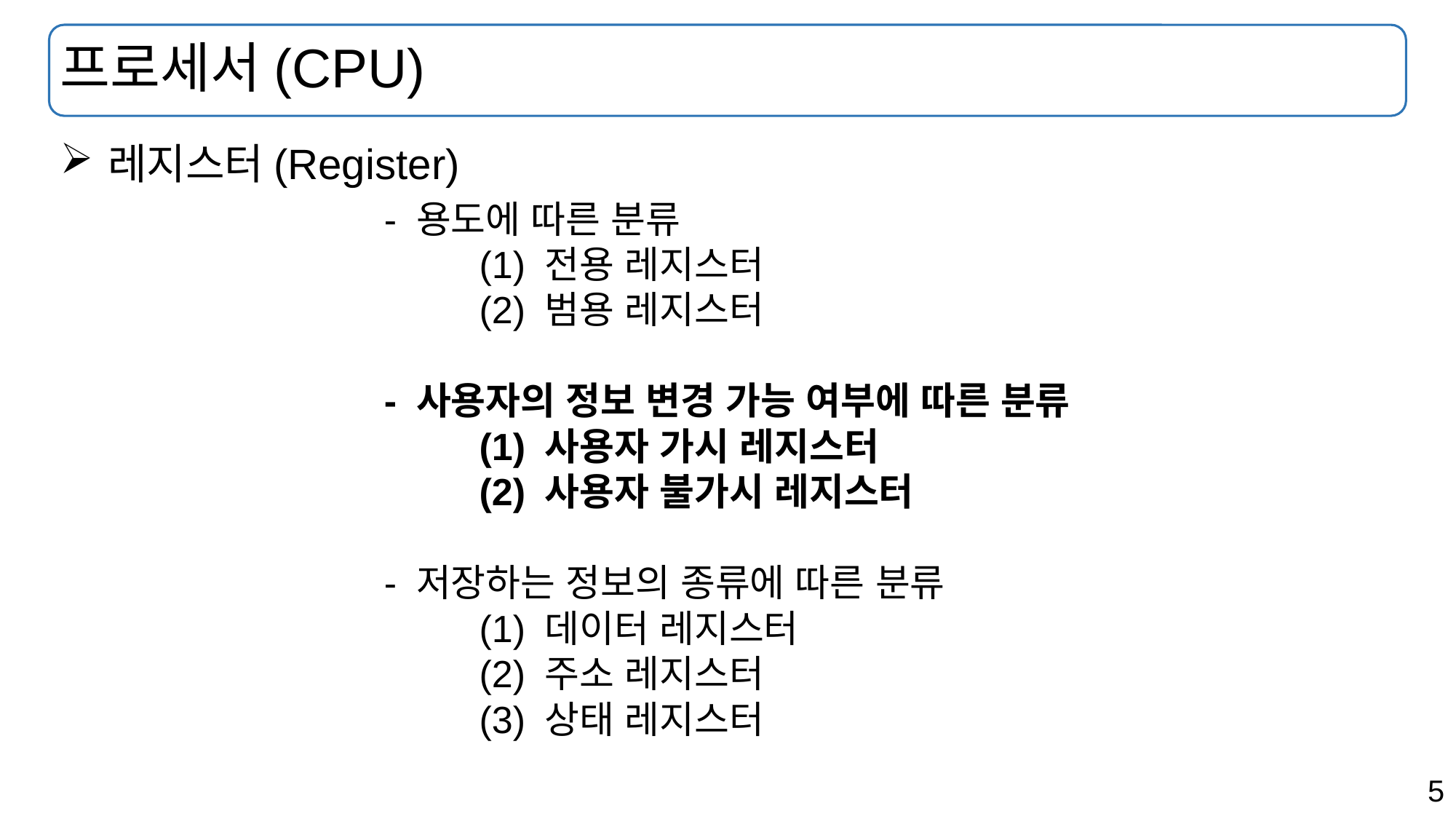

# 프로세서(CPU)
레지스터(Register)
- 용도에 따른 분류
         (1) 전용 레지스터
         (2) 범용 레지스터

- 사용자의 정보 변경 가능 여부에 따른 분류
         (1) 사용자 가시 레지스터
         (2) 사용자 불가시 레지스터

- 저장하는 정보의 종류에 따른 분류
         (1) 데이터 레지스터
         (2) 주소 레지스터
         (3) 상태 레지스터